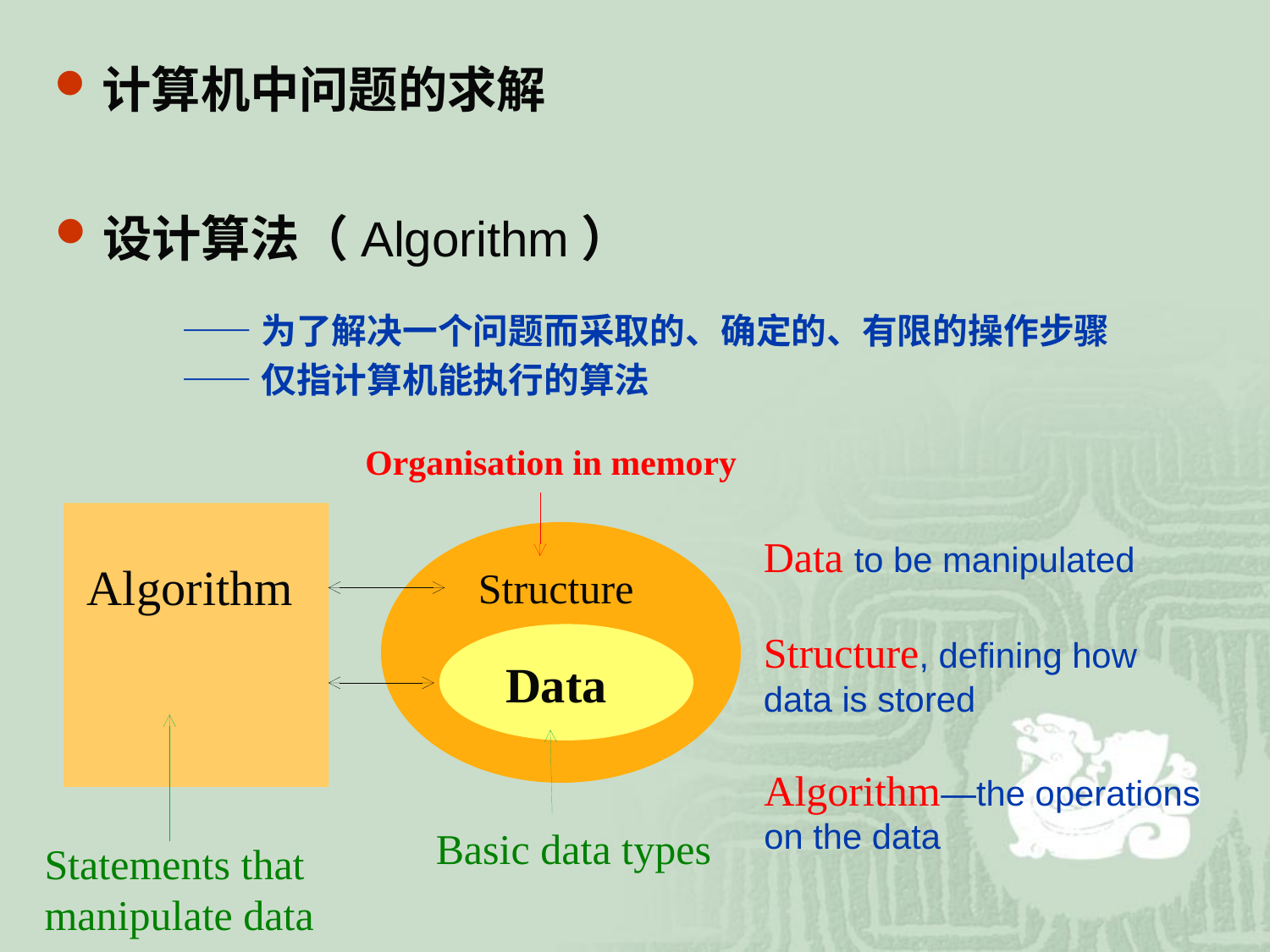

# 计算机中问题的求解
设计算法（Algorithm）
——为了解决一个问题而采取的、确定的、有限的操作步骤
——仅指计算机能执行的算法
Organisation in memory

Data to be manipulated
Algorithm
Structure
Structure, defining how data is stored

Data
Algorithm—the operations on the data
Basic data types
Statements that manipulate data